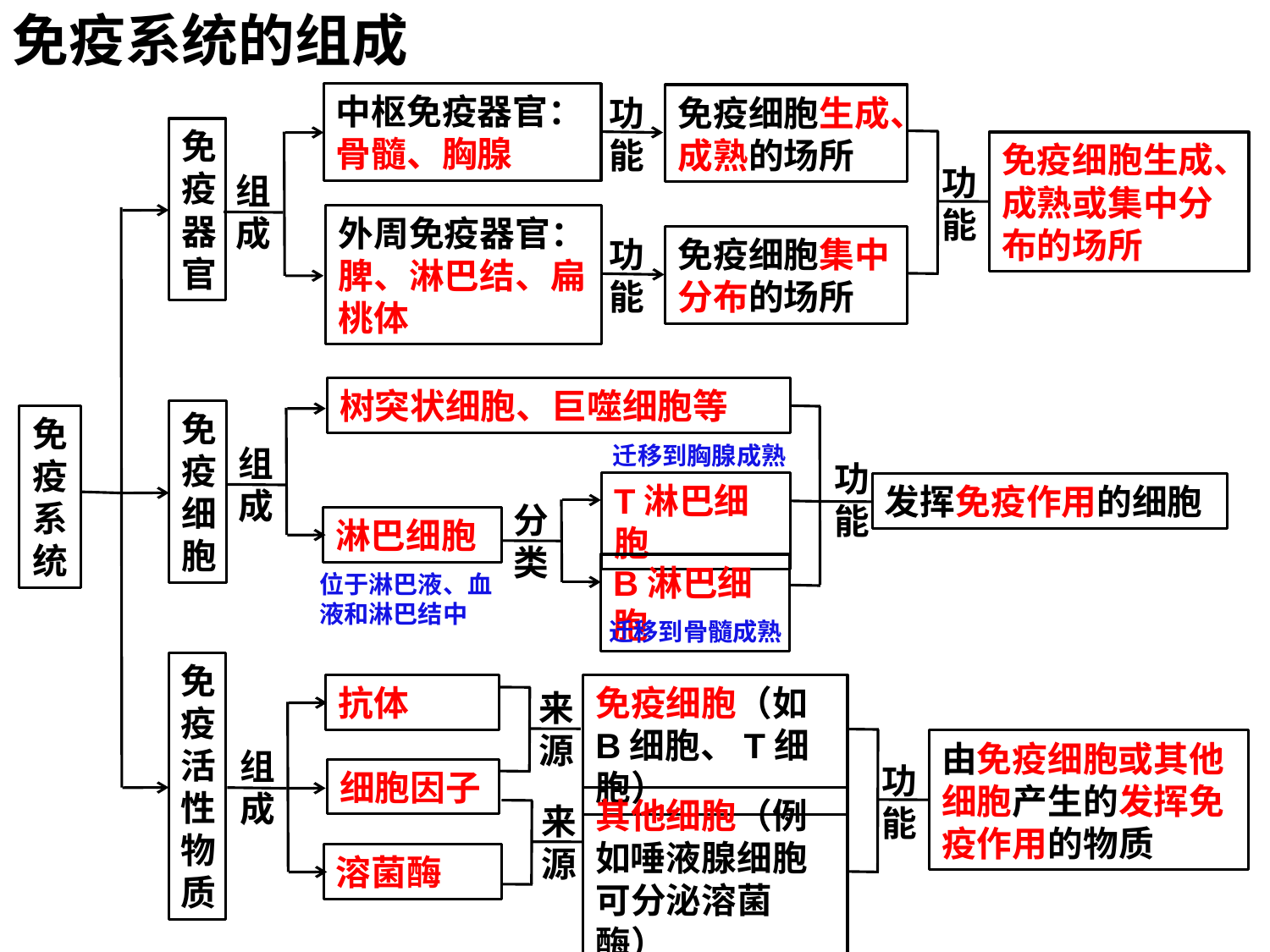

免疫系统的组成
中枢免疫器官：
骨髓、胸腺
功能
免疫细胞生成、成熟的场所
免疫器官
功能
组成
免疫细胞生成、成熟或集中分布的场所
外周免疫器官：
脾、淋巴结、扁桃体
功能
免疫细胞集中分布的场所
树突状细胞、巨噬细胞等
免疫细胞
免疫系统
功能
组成
迁移到胸腺成熟
T淋巴细胞
发挥免疫作用的细胞
分类
淋巴细胞
B淋巴细胞
位于淋巴液、血液和淋巴结中
迁移到骨髓成熟
免疫活性物质
抗体
免疫细胞（如B细胞、T细胞）
来源
组成
功能
由免疫细胞或其他细胞产生的发挥免疫作用的物质
细胞因子
其他细胞（例如唾液腺细胞可分泌溶菌酶）
来源
溶菌酶